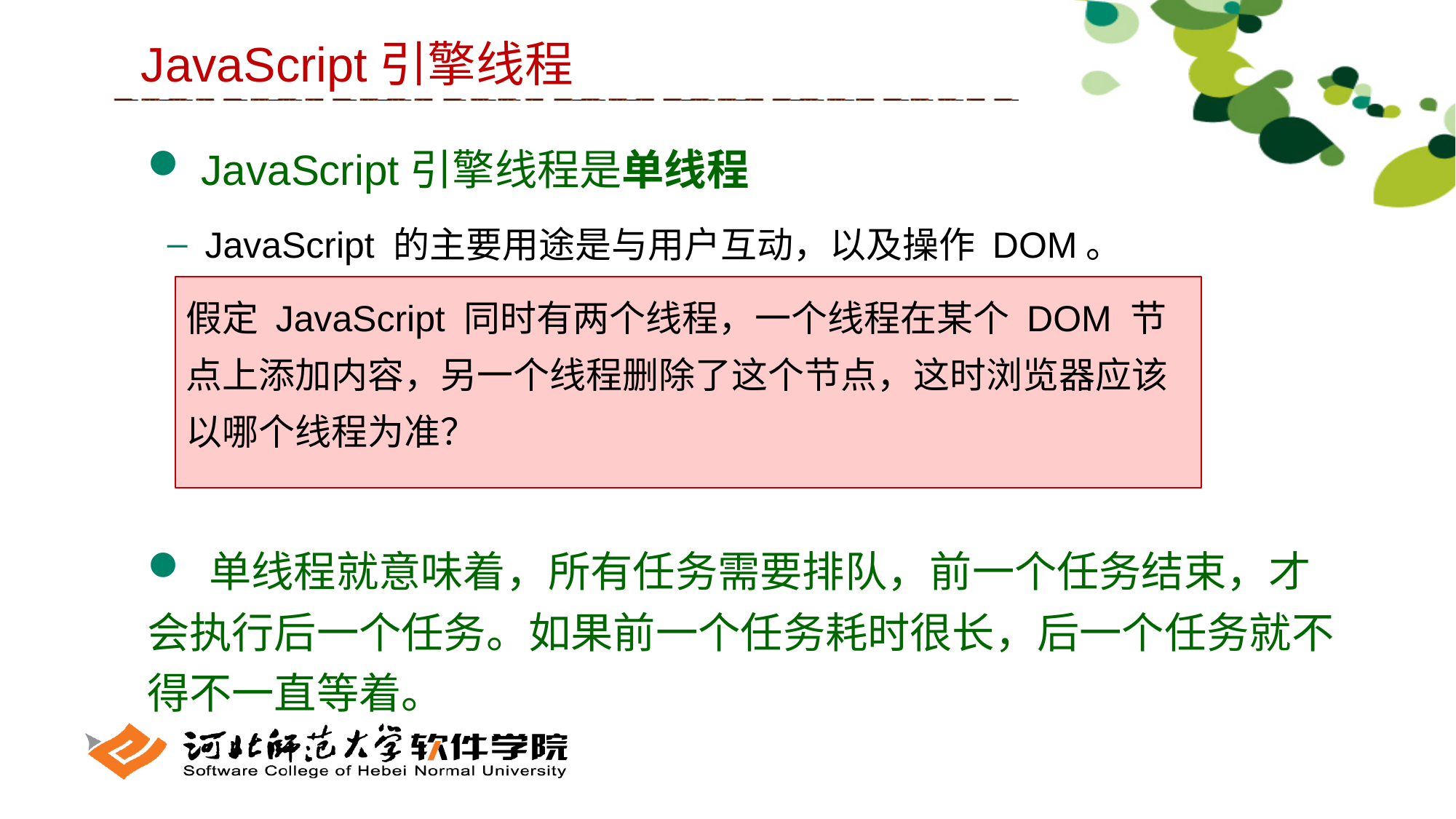

JavaScript引擎线程

 JavaScript引擎线程是单线程
 JavaScript 的主要用途是与用户互动，以及操作 DOM。

 单线程就意味着，所有任务需要排队，前一个任务结束，才会执行后一个任务。如果前一个任务耗时很长，后一个任务就不得不一直等着。
假定 JavaScript 同时有两个线程，一个线程在某个 DOM 节点上添加内容，另一个线程删除了这个节点，这时浏览器应该以哪个线程为准？